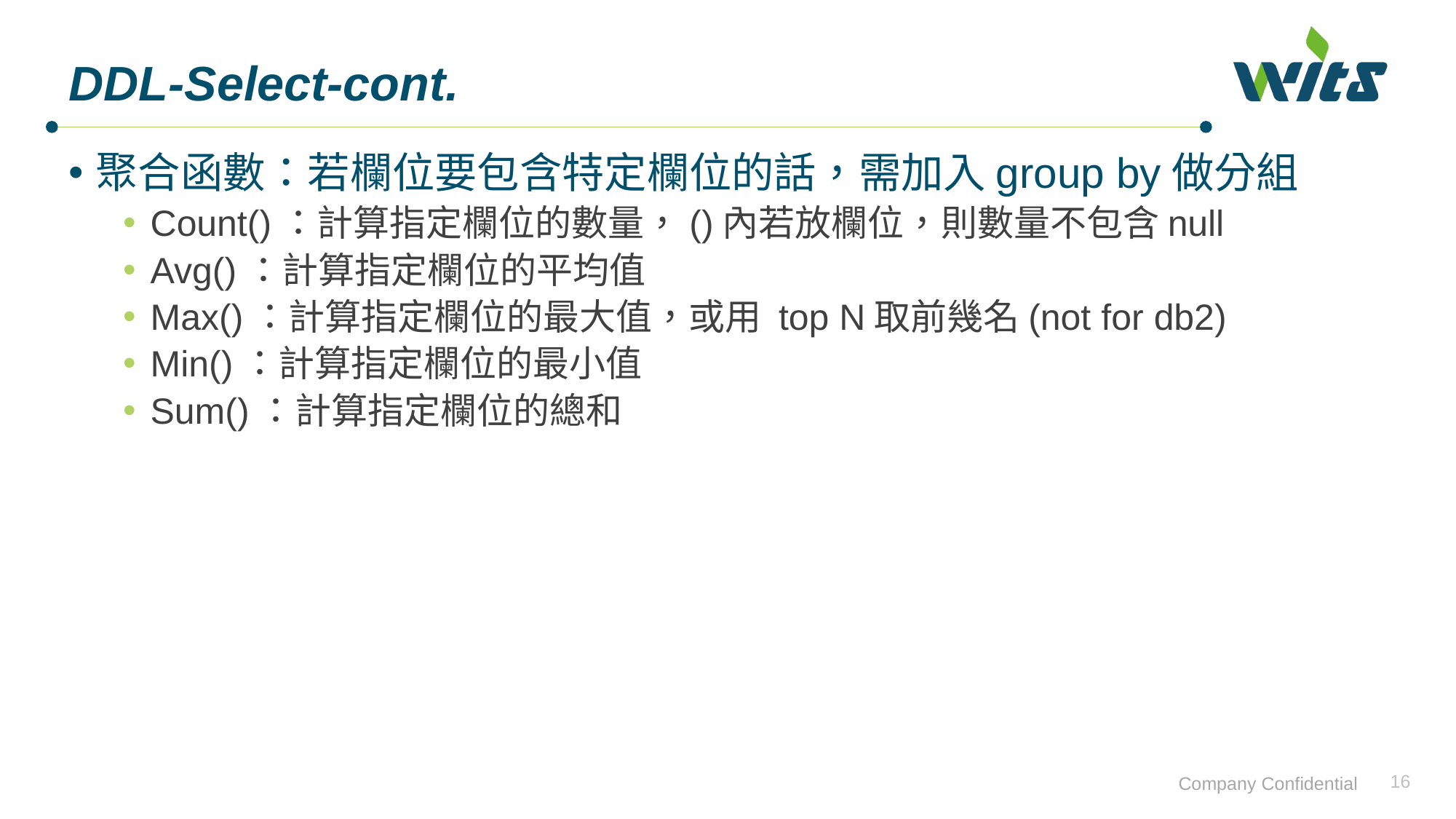

# DDL-Select-cont.
聚合函數：若欄位要包含特定欄位的話，需加入group by做分組
Count()：計算指定欄位的數量，()內若放欄位，則數量不包含null
Avg()：計算指定欄位的平均值
Max()：計算指定欄位的最大值，或用 top N取前幾名(not for db2)
Min()：計算指定欄位的最小值
Sum()：計算指定欄位的總和
16